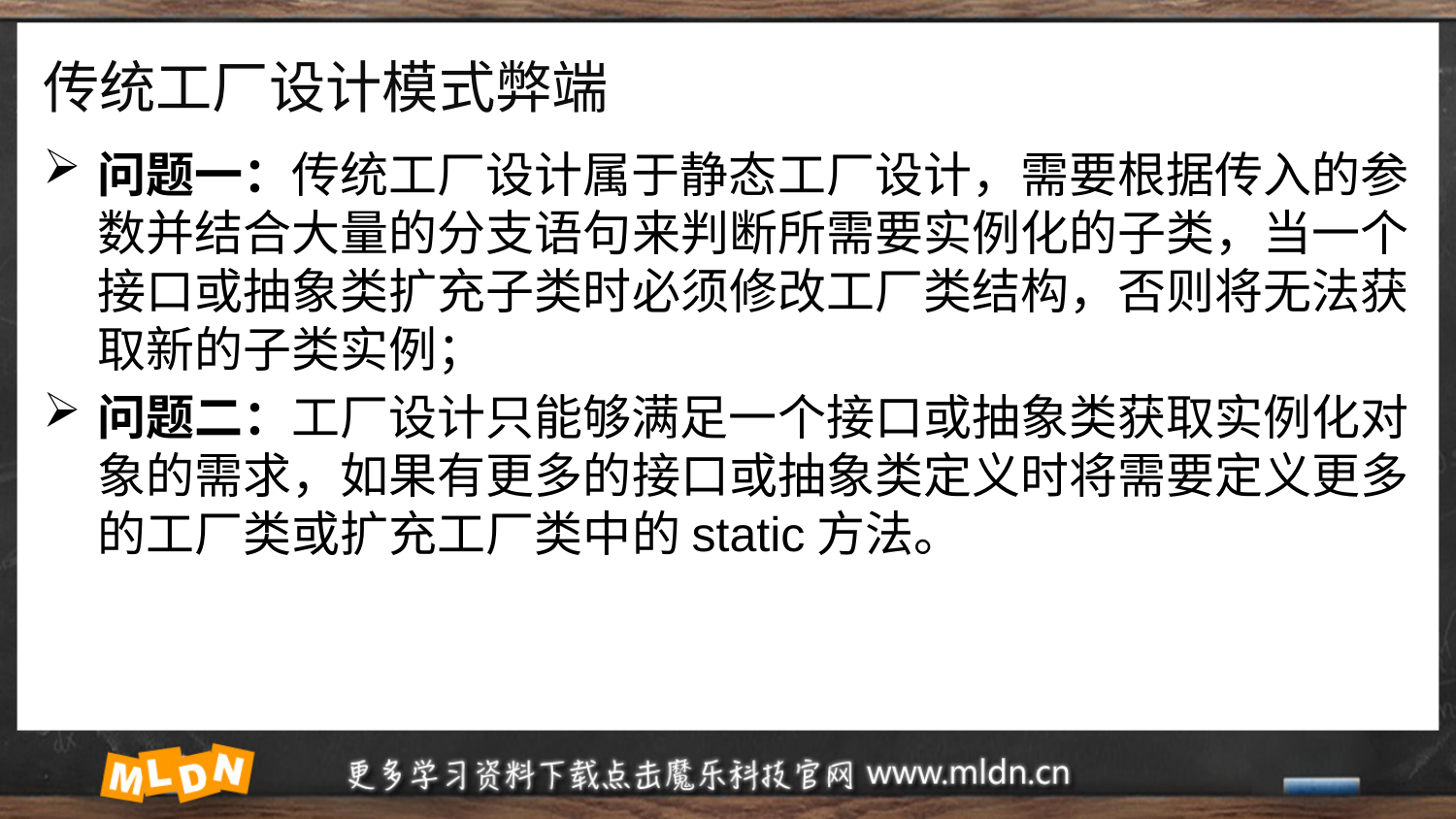

# 传统工厂设计模式弊端
问题一：传统工厂设计属于静态工厂设计，需要根据传入的参数并结合大量的分支语句来判断所需要实例化的子类，当一个接口或抽象类扩充子类时必须修改工厂类结构，否则将无法获取新的子类实例；
问题二：工厂设计只能够满足一个接口或抽象类获取实例化对象的需求，如果有更多的接口或抽象类定义时将需要定义更多的工厂类或扩充工厂类中的static方法。